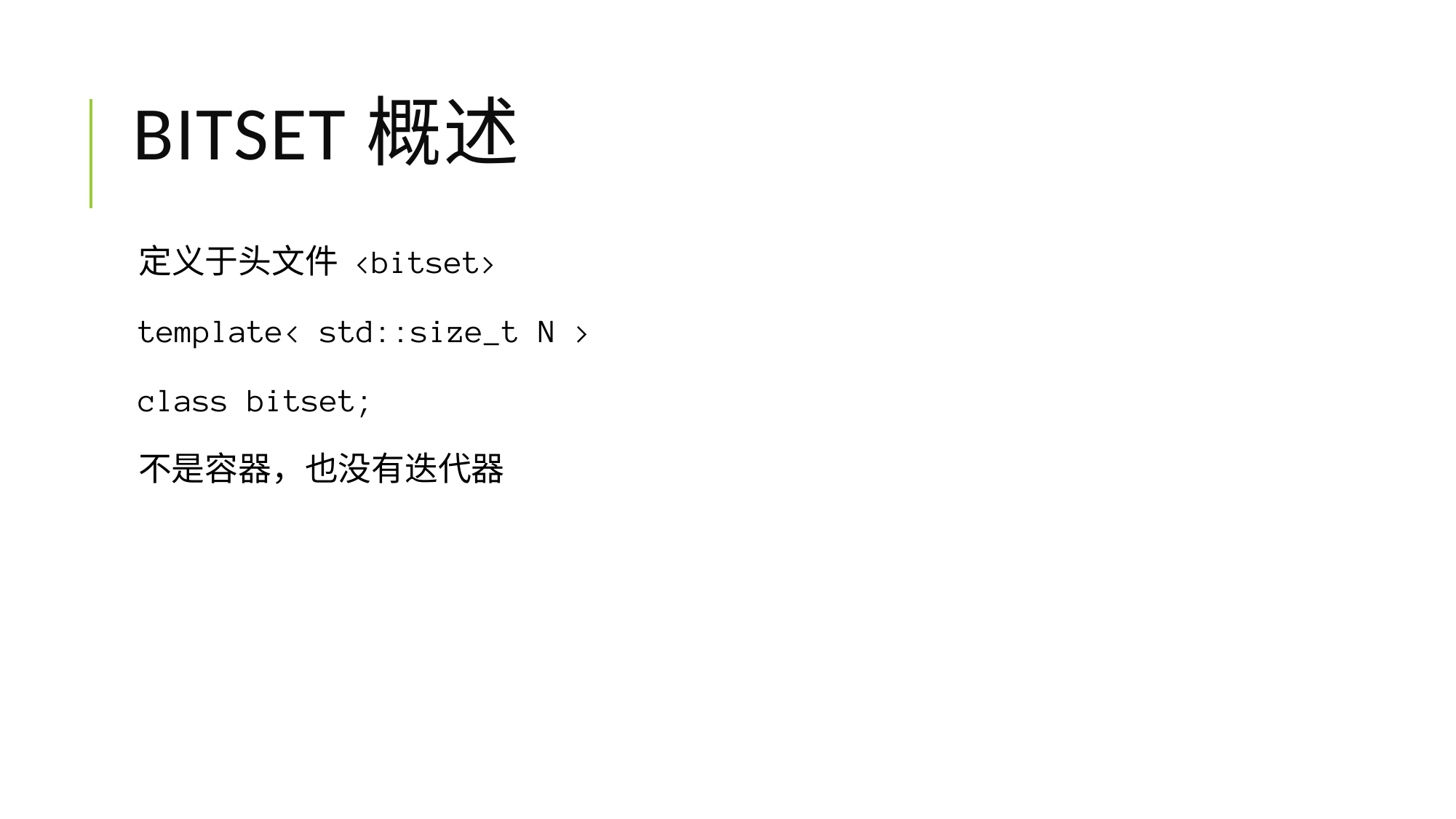

# BITSET概述
定义于头文件 <bitset>
template< std::size_t N >
class bitset;
不是容器，也没有迭代器